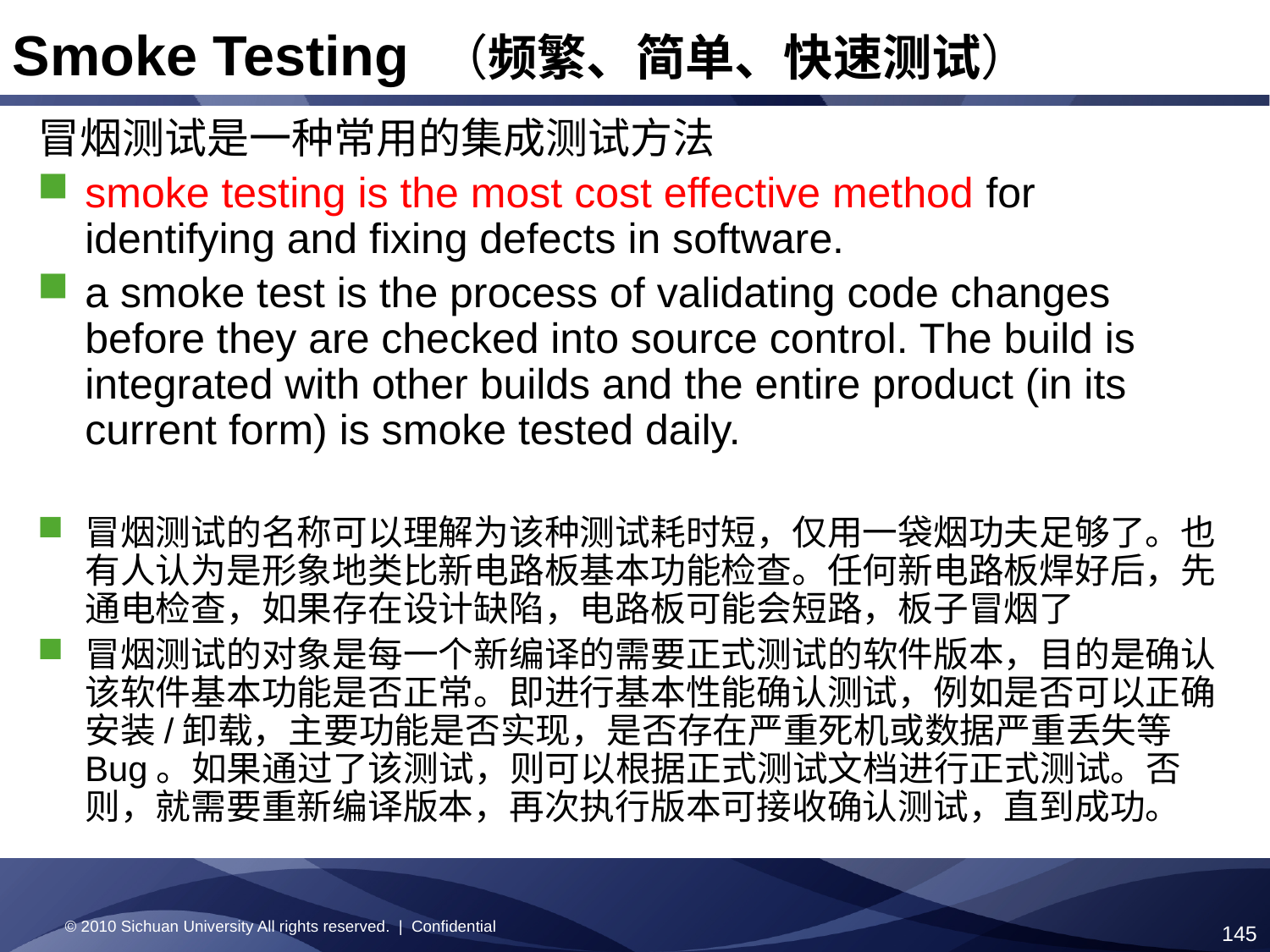

Smoke Testing （频繁、简单、快速测试）
冒烟测试是一种常用的集成测试方法
smoke testing is the most cost effective method for identifying and fixing defects in software.
a smoke test is the process of validating code changes before they are checked into source control. The build is integrated with other builds and the entire product (in its current form) is smoke tested daily.

冒烟测试的名称可以理解为该种测试耗时短，仅用一袋烟功夫足够了。也有人认为是形象地类比新电路板基本功能检查。任何新电路板焊好后，先通电检查，如果存在设计缺陷，电路板可能会短路，板子冒烟了
冒烟测试的对象是每一个新编译的需要正式测试的软件版本，目的是确认该软件基本功能是否正常。即进行基本性能确认测试，例如是否可以正确安装/卸载，主要功能是否实现，是否存在严重死机或数据严重丢失等Bug。如果通过了该测试，则可以根据正式测试文档进行正式测试。否则，就需要重新编译版本，再次执行版本可接收确认测试，直到成功。
© 2010 Sichuan University All rights reserved.  |  Confidential
145